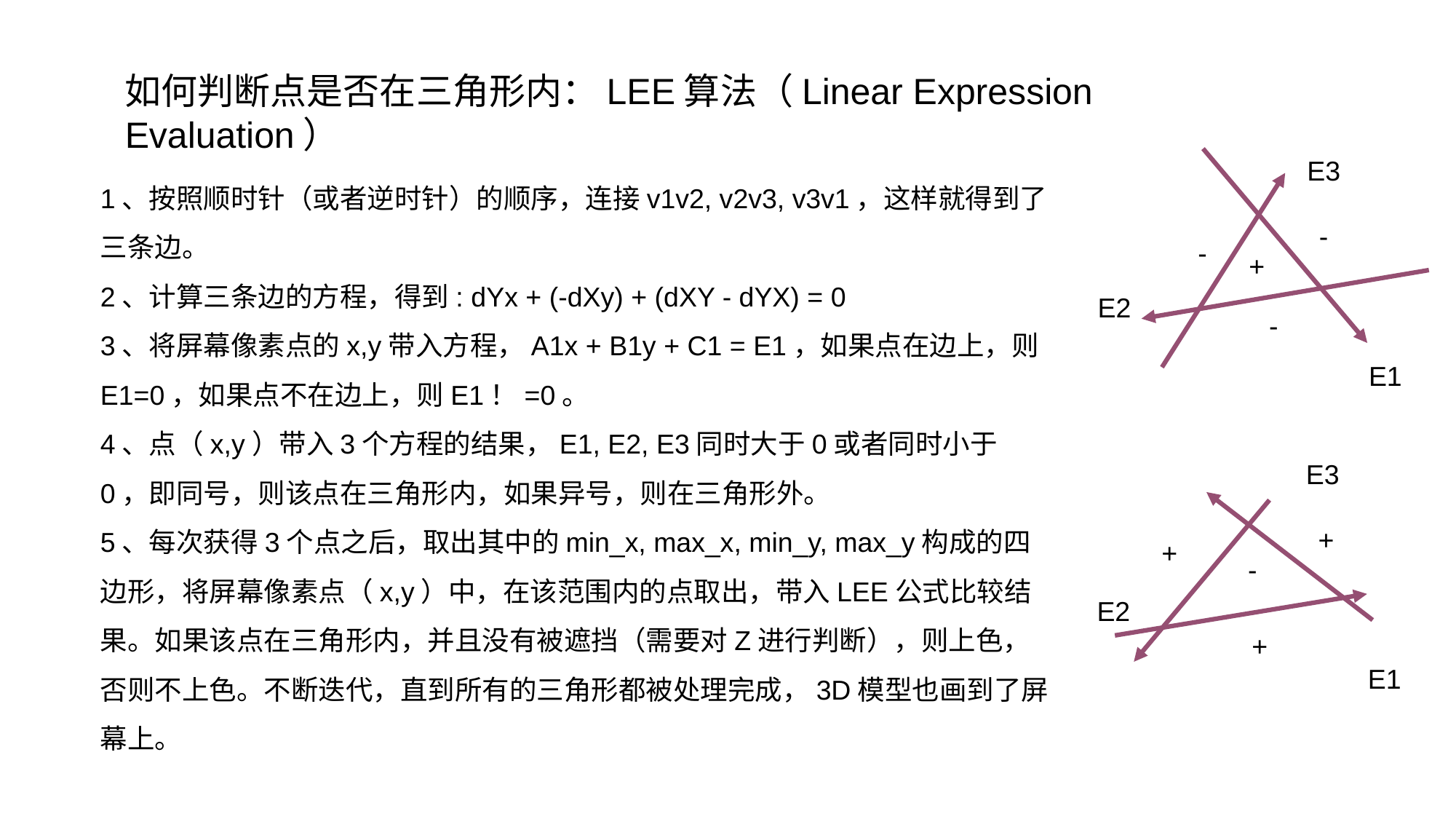

如何判断点是否在三角形内：LEE算法（Linear Expression Evaluation）

E3
-
-
+
E2
-
E1
1、按照顺时针（或者逆时针）的顺序，连接v1v2, v2v3, v3v1，这样就得到了三条边。
2、计算三条边的方程，得到: dYx + (-dXy) + (dXY - dYX) = 0
3、将屏幕像素点的x,y带入方程，A1x + B1y + C1 = E1，如果点在边上，则E1=0，如果点不在边上，则E1！=0。
4、点（x,y）带入3个方程的结果，E1, E2, E3同时大于0或者同时小于0，即同号，则该点在三角形内，如果异号，则在三角形外。
5、每次获得3个点之后，取出其中的min_x, max_x, min_y, max_y构成的四边形，将屏幕像素点（x,y）中，在该范围内的点取出，带入LEE公式比较结果。如果该点在三角形内，并且没有被遮挡（需要对Z进行判断），则上色，否则不上色。不断迭代，直到所有的三角形都被处理完成，3D模型也画到了屏幕上。
E3

+
+
-
E2
+
E1